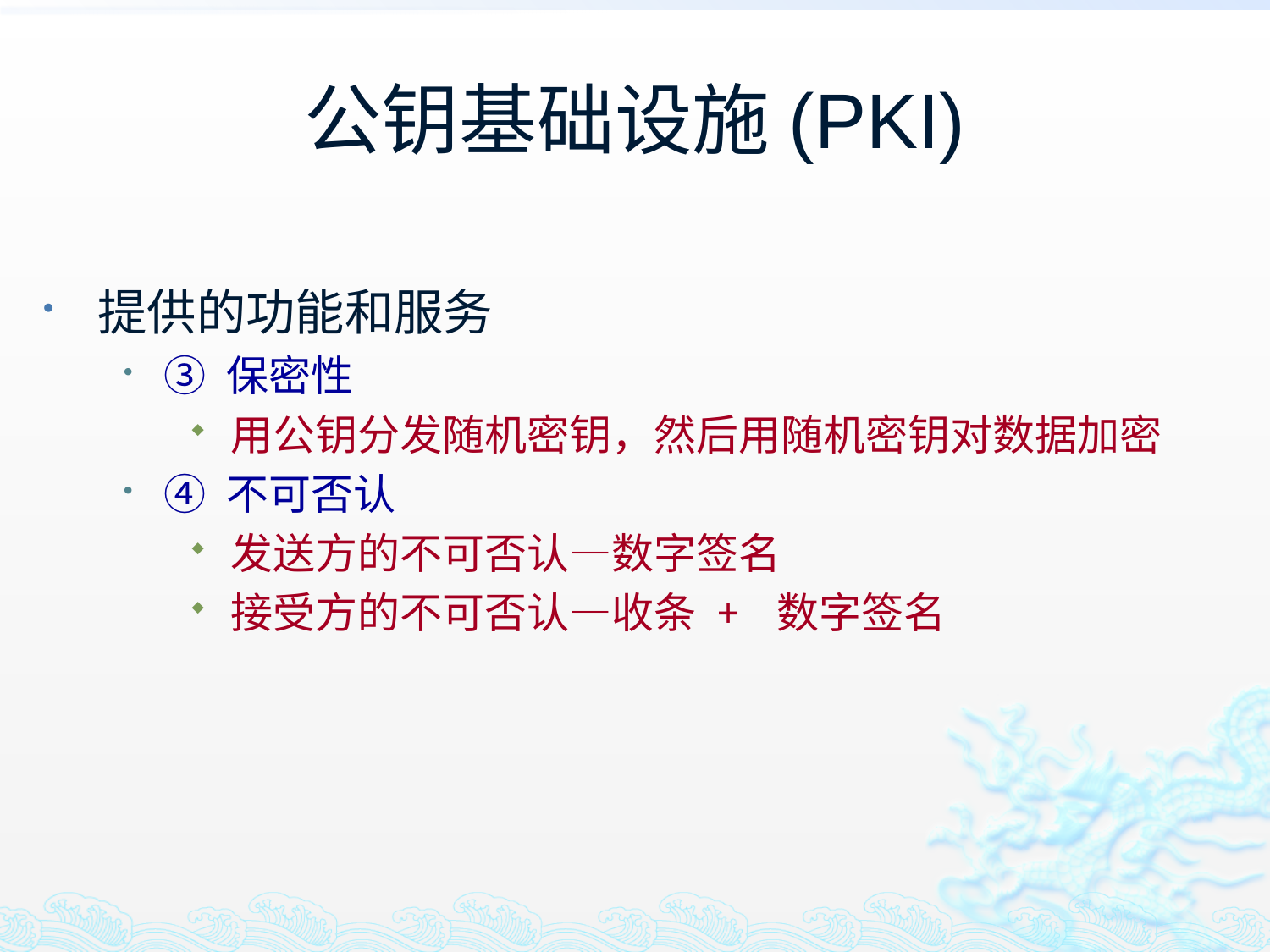

# 公钥基础设施(PKI)
提供的功能和服务
③ 保密性
用公钥分发随机密钥，然后用随机密钥对数据加密
④ 不可否认
发送方的不可否认—数字签名
接受方的不可否认—收条 + 数字签名